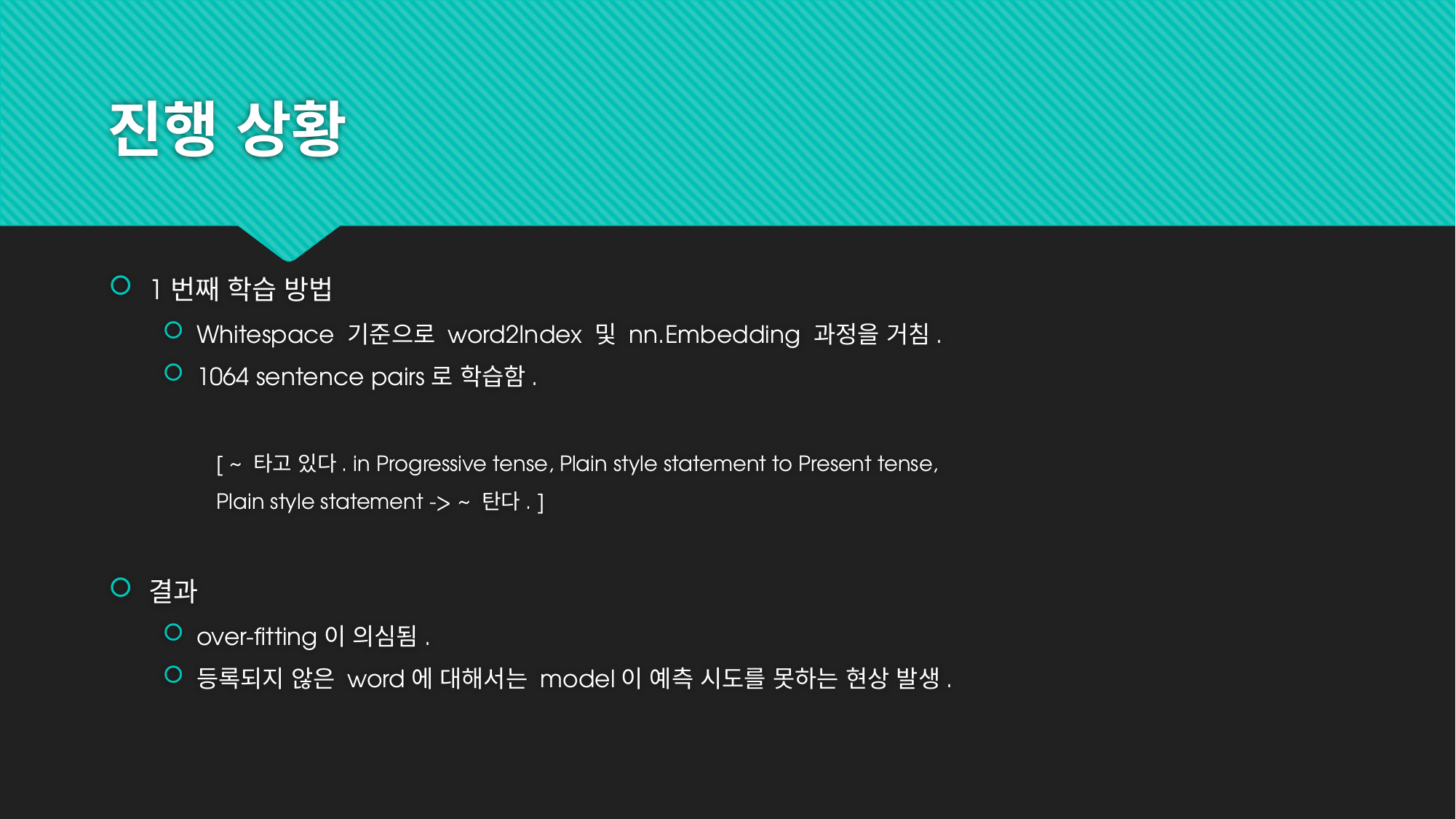

# 진행 상황
1번째 학습 방법
Whitespace 기준으로 word2Index 및 nn.Embedding 과정을 거침.
1064 sentence pairs로 학습함.

[ ~ 타고 있다. in Progressive tense, Plain style statement to Present tense,
Plain style statement -> ~ 탄다. ]

결과
over-fitting이 의심됨.
등록되지 않은 word에 대해서는 model이 예측 시도를 못하는 현상 발생.